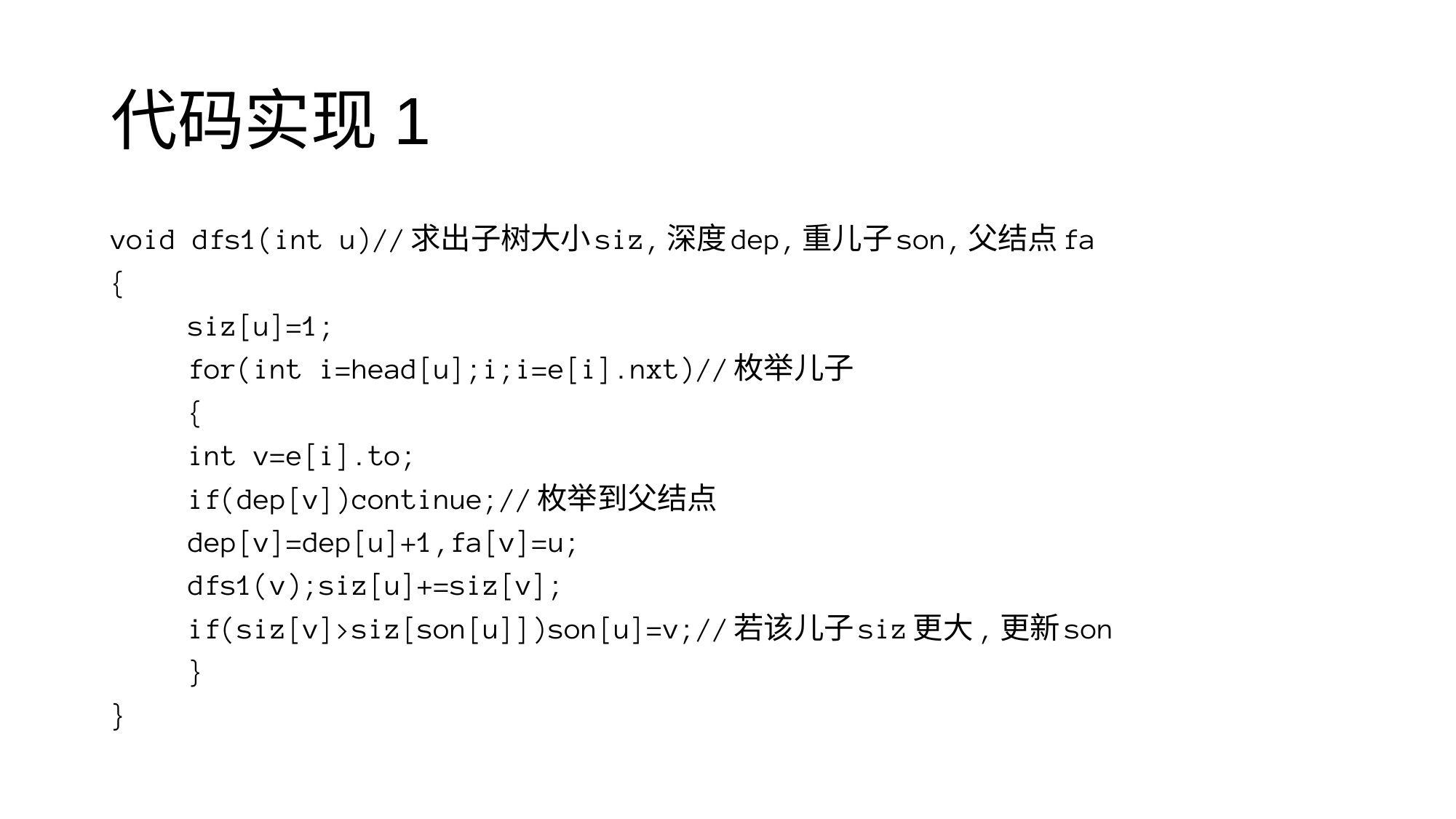

# 代码实现1
void dfs1(int u)//求出子树大小siz,深度dep,重儿子son,父结点fa
{
	siz[u]=1;
	for(int i=head[u];i;i=e[i].nxt)//枚举儿子
	{
		int v=e[i].to;
		if(dep[v])continue;//枚举到父结点
		dep[v]=dep[u]+1,fa[v]=u;
		dfs1(v);siz[u]+=siz[v];
		if(siz[v]>siz[son[u]])son[u]=v;//若该儿子siz更大,更新son
	}
}